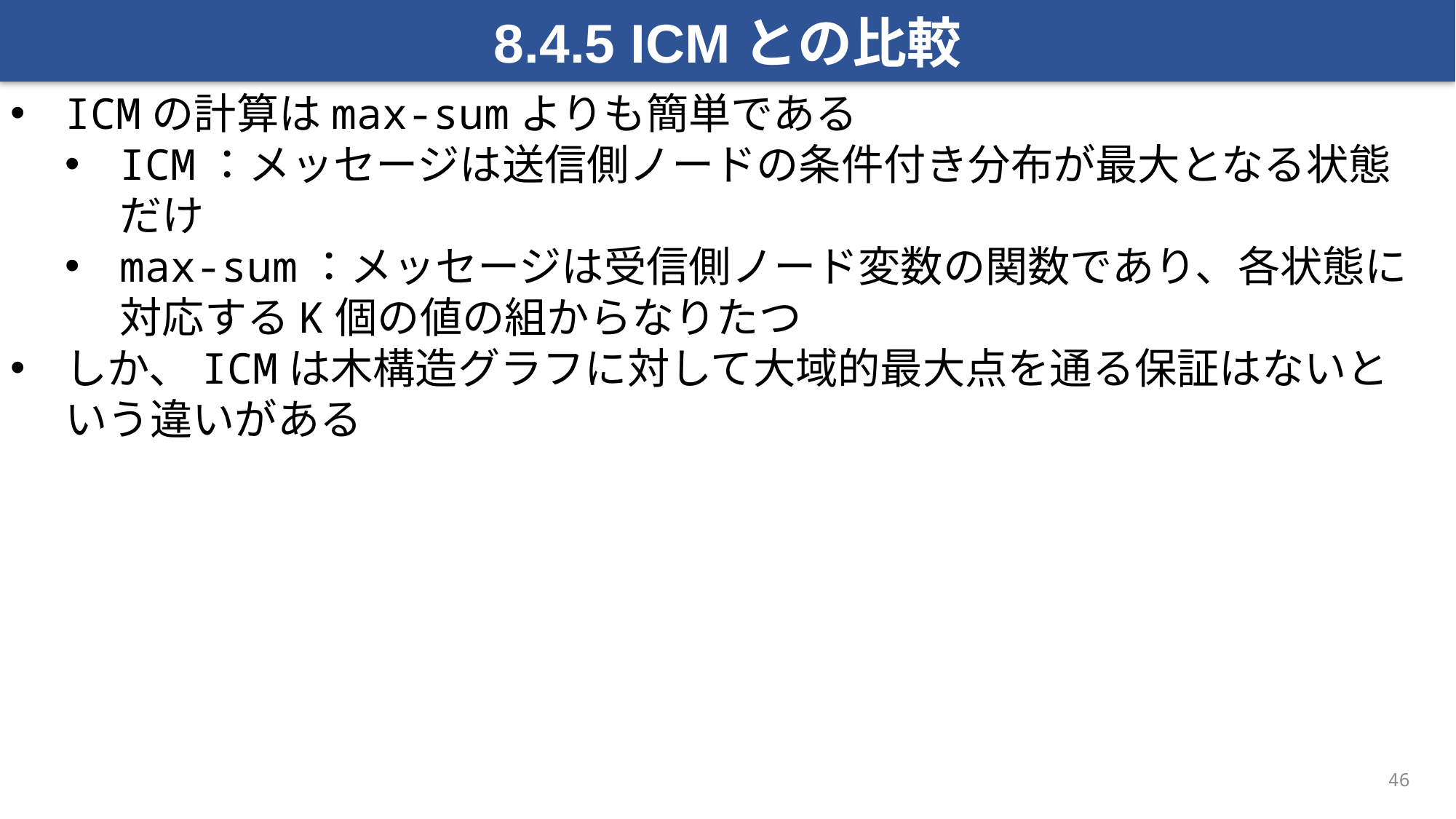

8.4.5 ICMとの比較
ICMの計算はmax-sumよりも簡単である
ICM：メッセージは送信側ノードの条件付き分布が最大となる状態だけ
max-sum：メッセージは受信側ノード変数の関数であり、各状態に対応するK個の値の組からなりたつ
しか、ICMは木構造グラフに対して大域的最大点を通る保証はないという違いがある
46